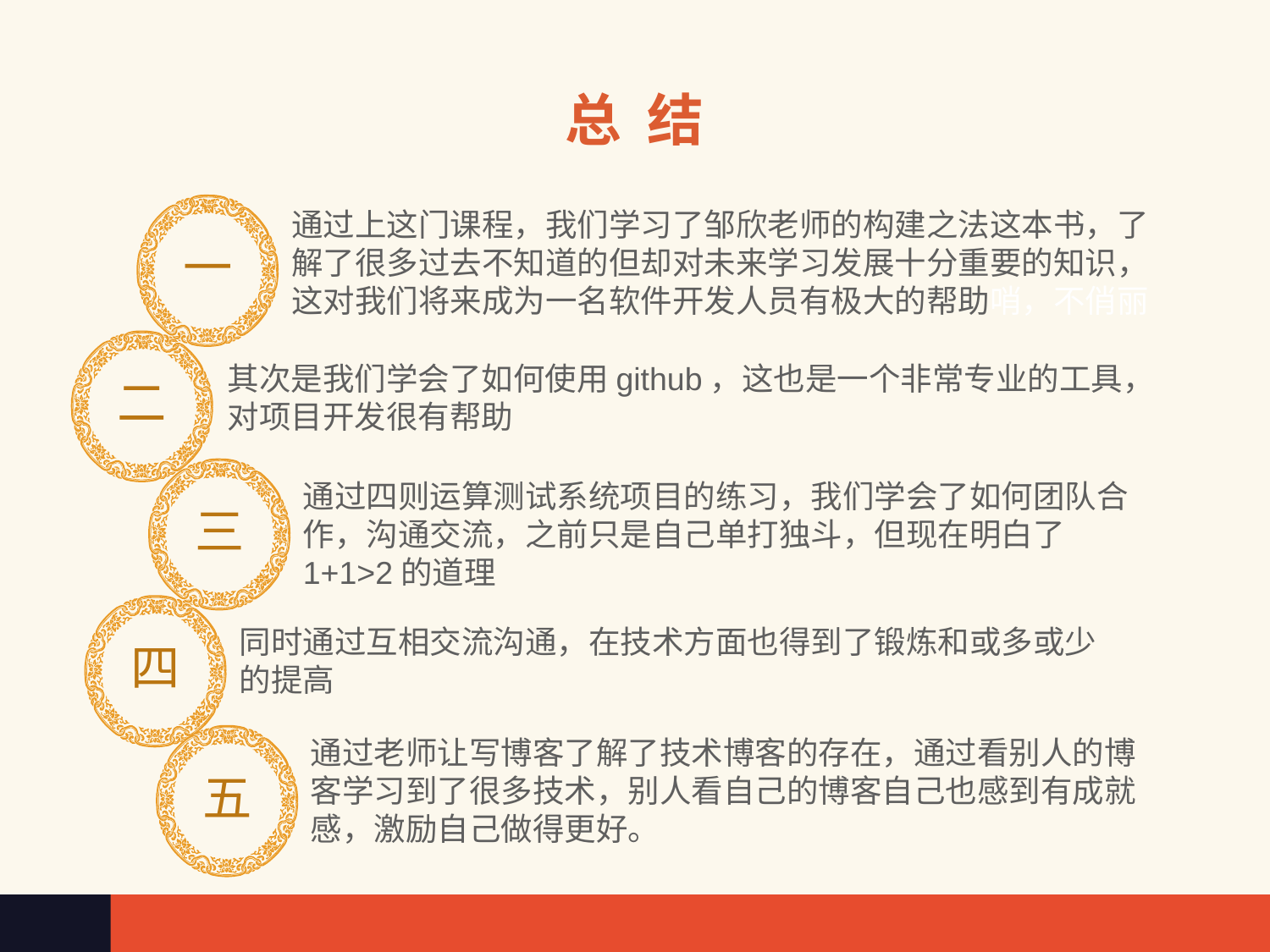

# 总  结
一
通过上这门课程，我们学习了邹欣老师的构建之法这本书，了解了很多过去不知道的但却对未来学习发展十分重要的知识，这对我们将来成为一名软件开发人员有极大的帮助哨，不俏丽
二
其次是我们学会了如何使用github，这也是一个非常专业的工具，对项目开发很有帮助
三
通过四则运算测试系统项目的练习，我们学会了如何团队合作，沟通交流，之前只是自己单打独斗，但现在明白了1+1>2的道理
四
同时通过互相交流沟通，在技术方面也得到了锻炼和或多或少的提高
五
通过老师让写博客了解了技术博客的存在，通过看别人的博客学习到了很多技术，别人看自己的博客自己也感到有成就感，激励自己做得更好。